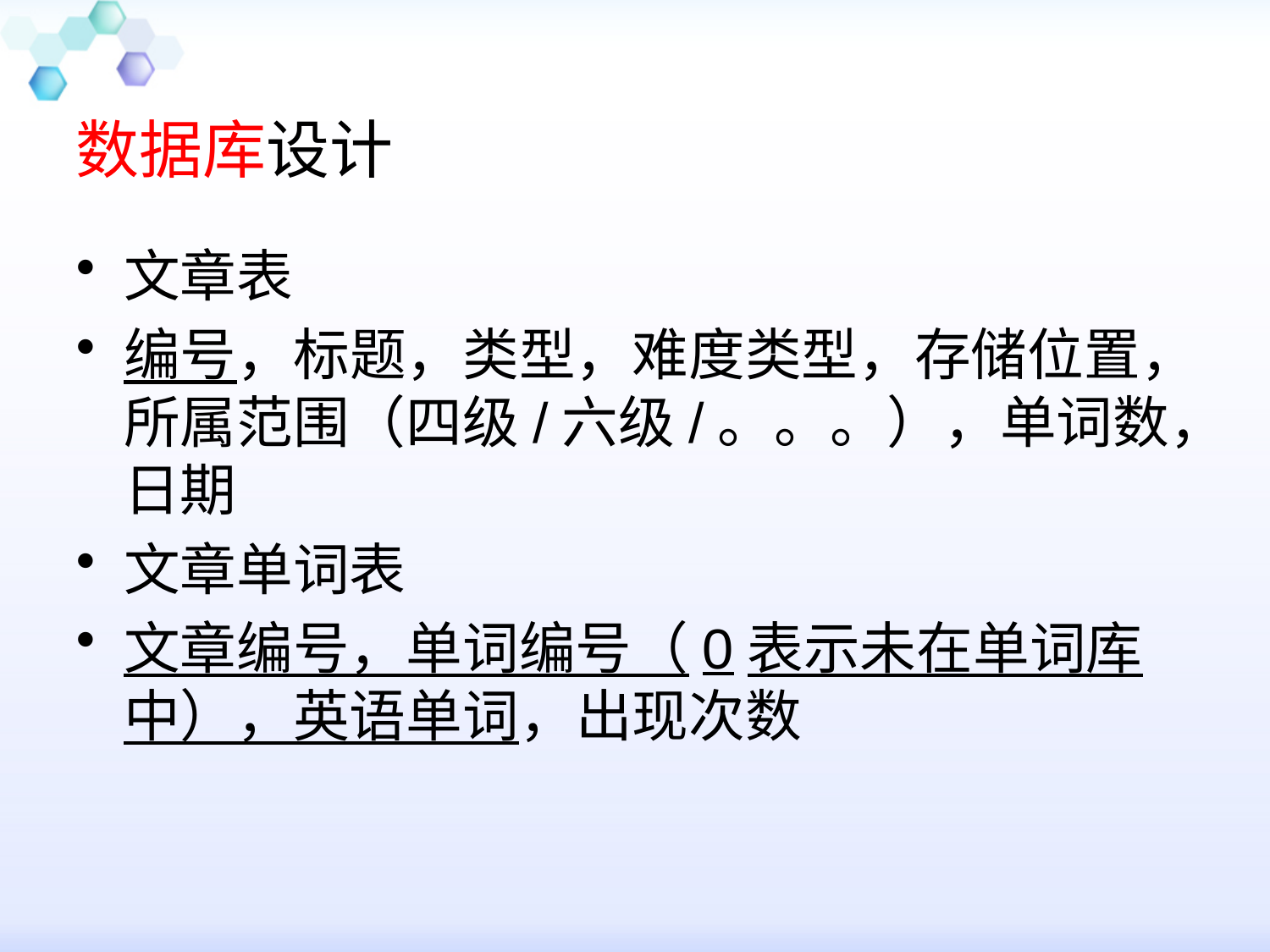

# 数据库设计
文章表
编号，标题，类型，难度类型，存储位置，所属范围（四级/六级/。。。），单词数，日期
文章单词表
文章编号，单词编号（0表示未在单词库中），英语单词，出现次数